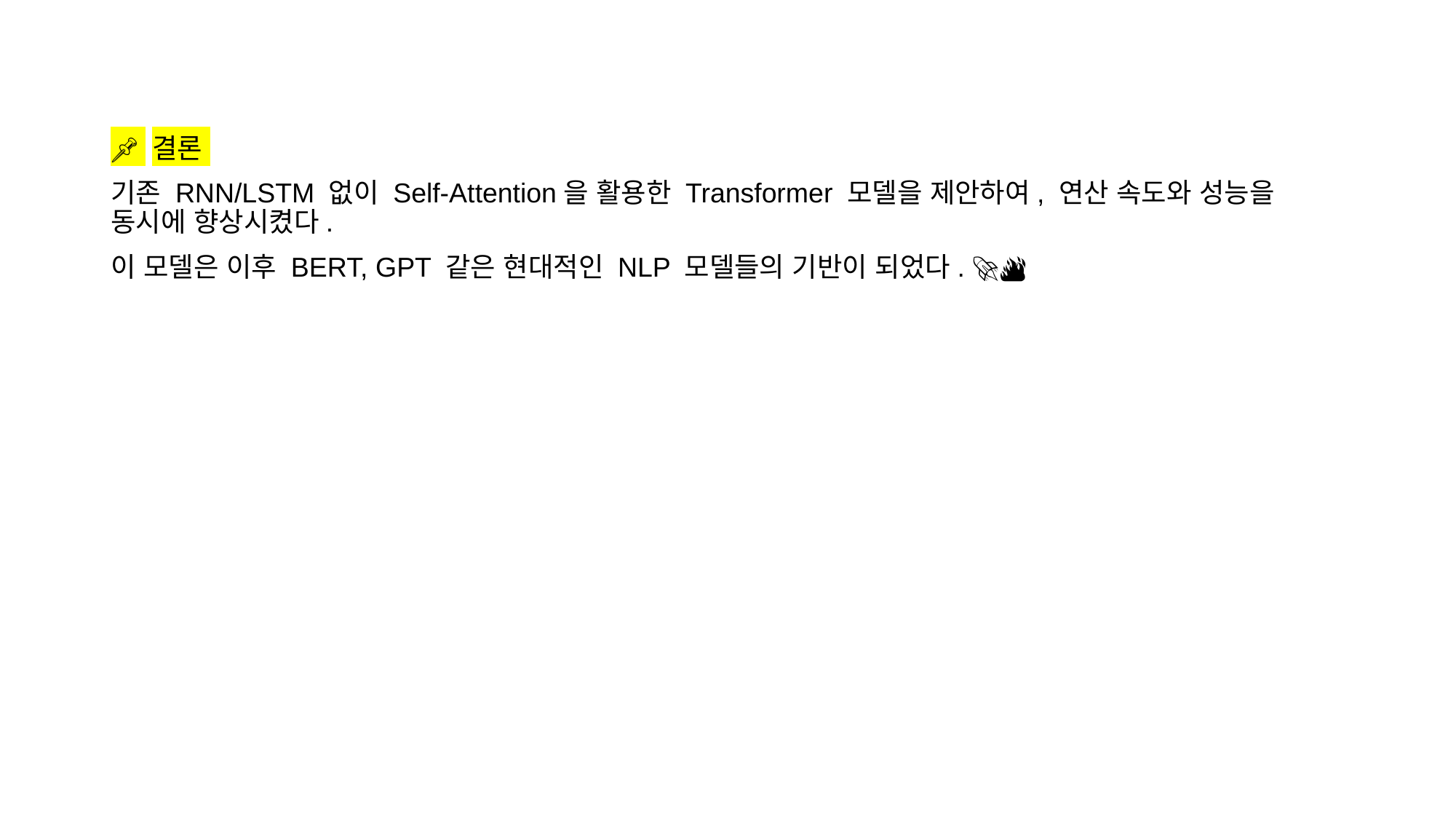

#
📌 결론
기존 RNN/LSTM 없이 Self-Attention을 활용한 Transformer 모델을 제안하여, 연산 속도와 성능을 동시에 향상시켰다.
이 모델은 이후 BERT, GPT 같은 현대적인 NLP 모델들의 기반이 되었다. 🚀🔥